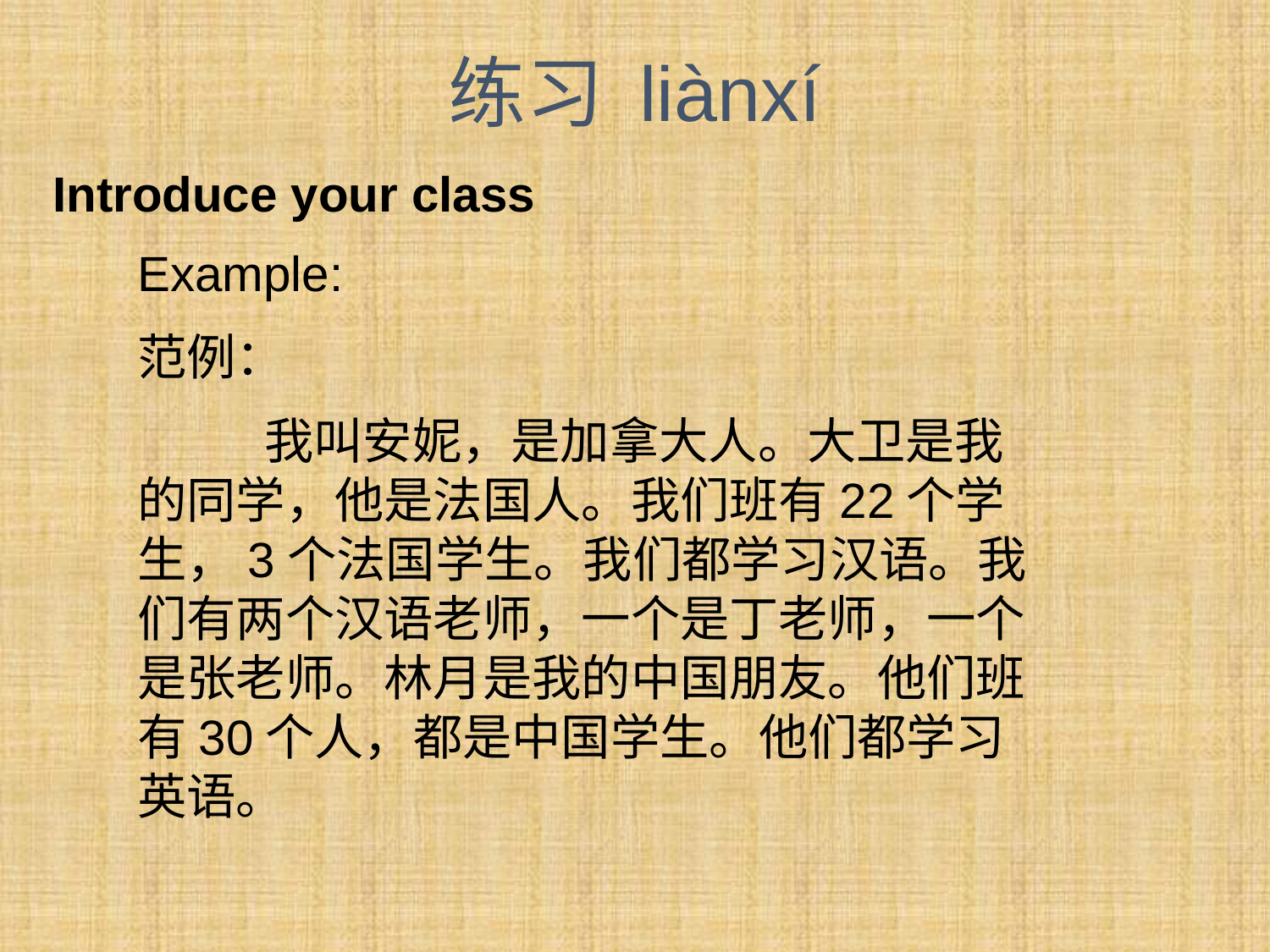

练习 liànxí
Introduce your class
Example:
范例：
	我叫安妮，是加拿大人。大卫是我的同学，他是法国人。我们班有22个学生，3个法国学生。我们都学习汉语。我们有两个汉语老师，一个是丁老师，一个是张老师。林月是我的中国朋友。他们班有30个人，都是中国学生。他们都学习英语。